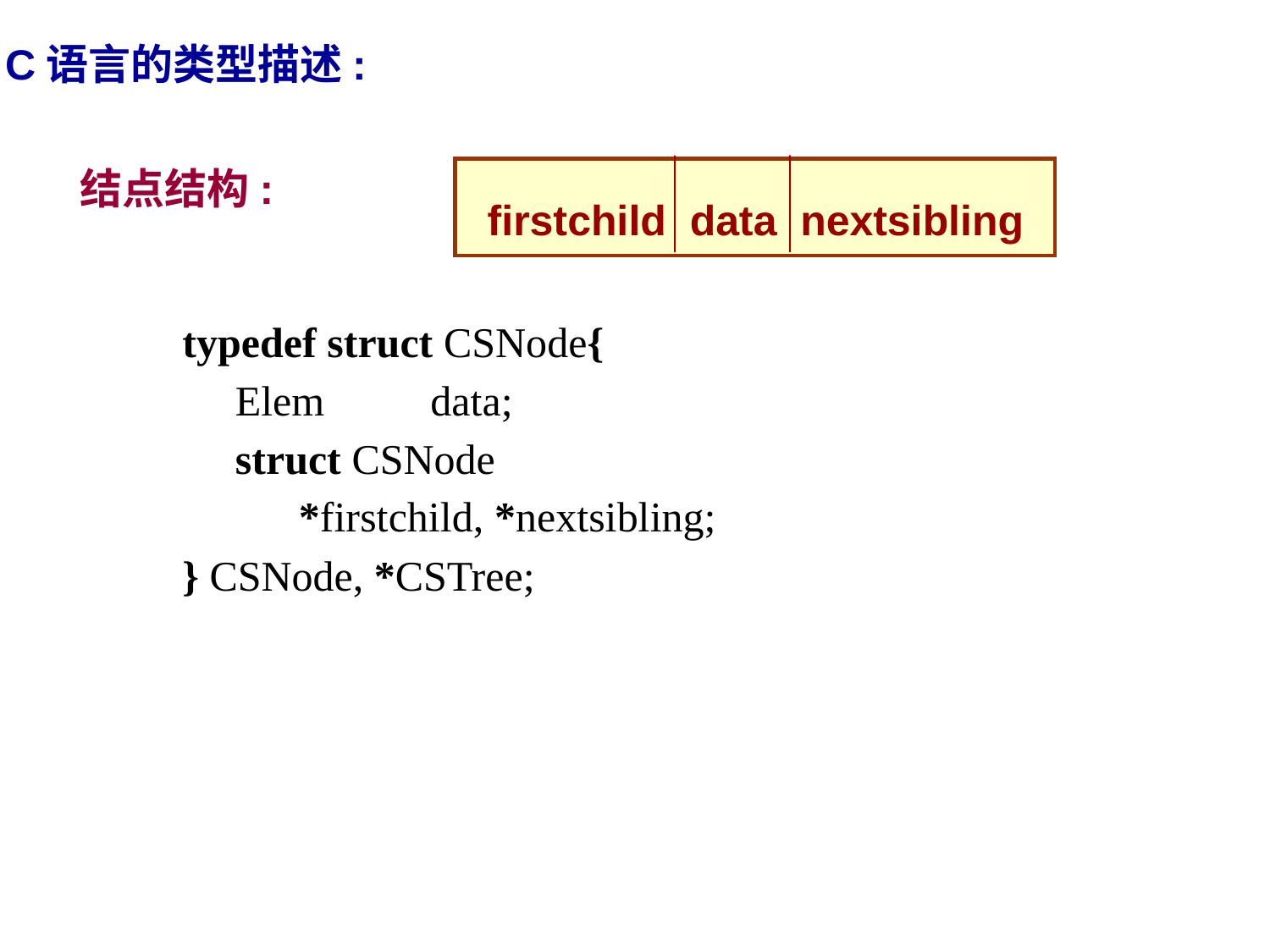

C语言的类型描述:
结点结构:

 firstchild  data  nextsibling
typedef struct CSNode{
     Elem          data;
     struct CSNode
           *firstchild, *nextsibling;
} CSNode, *CSTree;